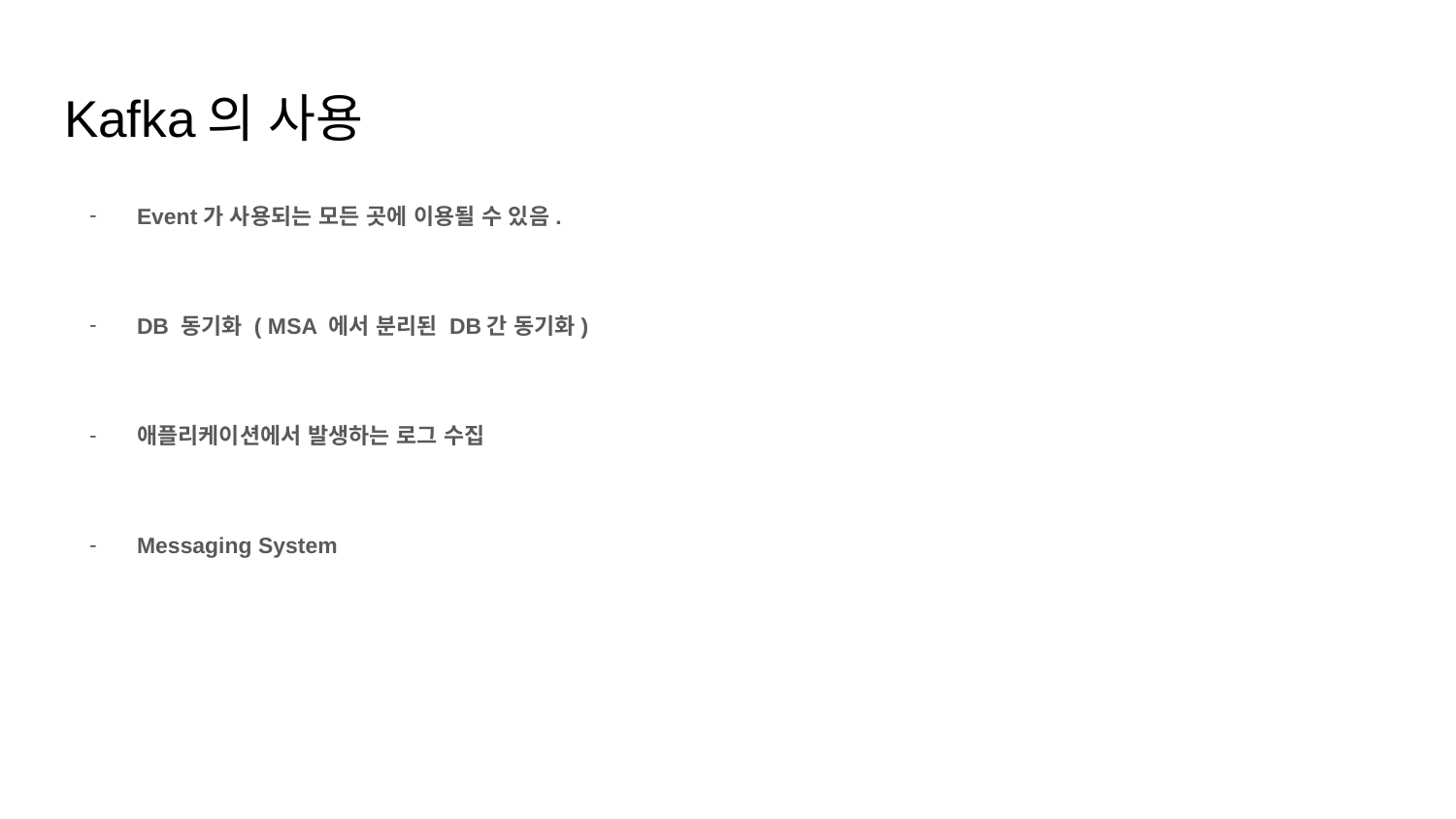

# Kafka의 사용
Event가 사용되는 모든 곳에 이용될 수 있음.

DB 동기화 ( MSA 에서 분리된 DB간 동기화)

애플리케이션에서 발생하는 로그 수집

Messaging System